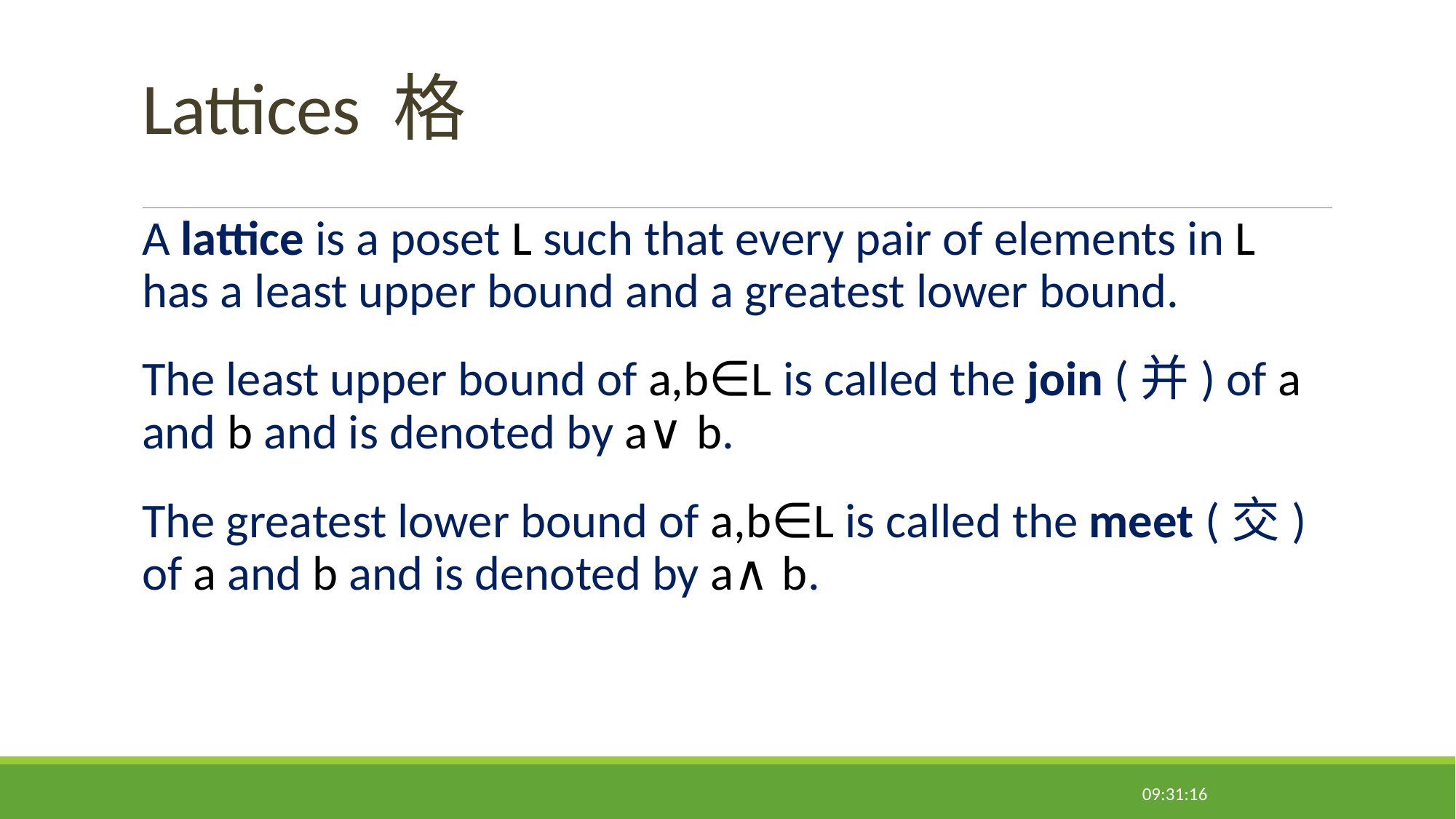

# Lattices 格
A lattice is a poset L such that every pair of elements in L has a least upper bound and a greatest lower bound.
The least upper bound of a,b∈L is called the join (并) of a and b and is denoted by a∨b.
The greatest lower bound of a,b∈L is called the meet (交) of a and b and is denoted by a∧b.
09:31:16